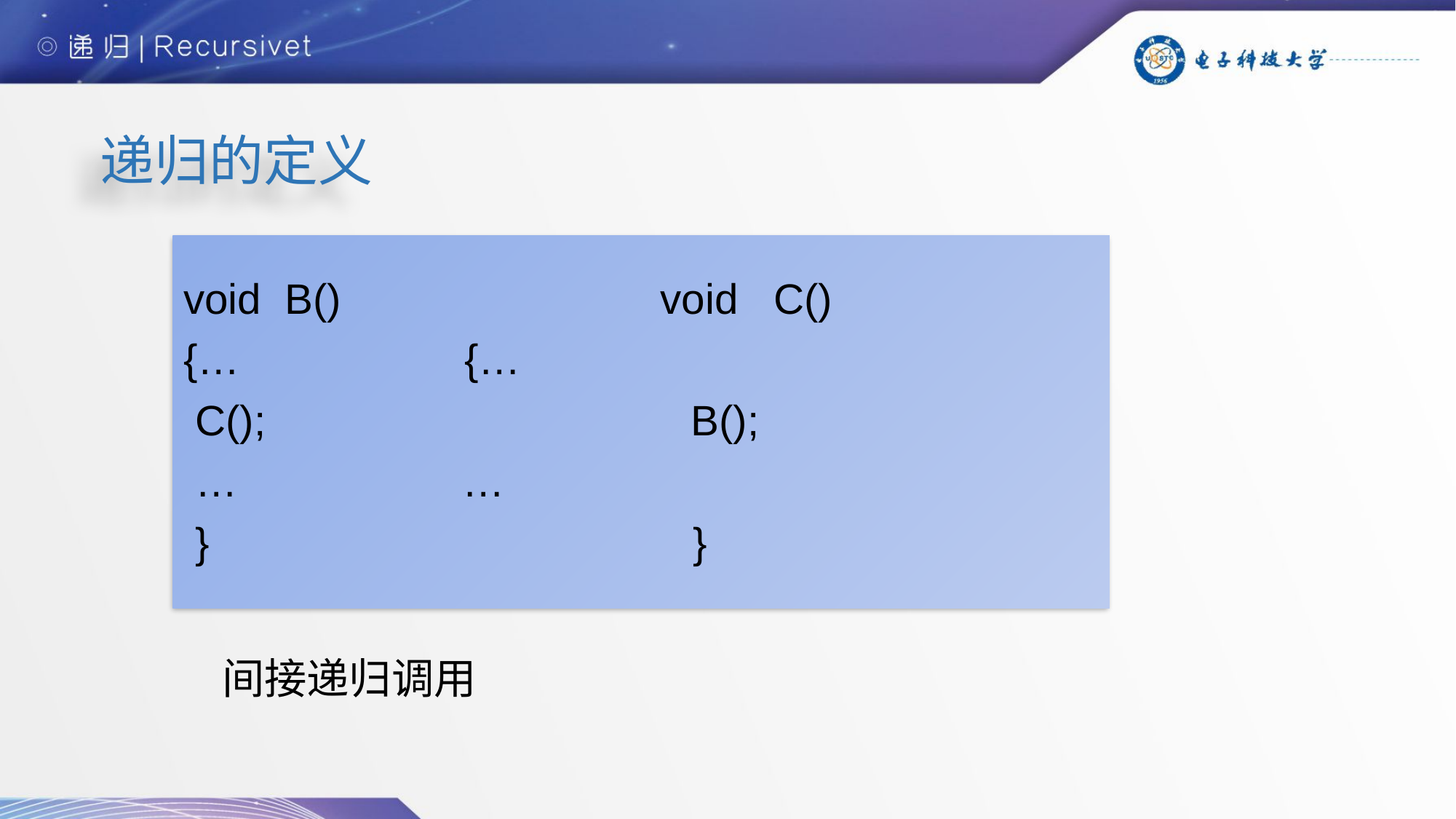

# 递归的定义
void  B()                           void   C()
{…                   {…
 C();                                    B();
 …                   …
 }                                         }
间接递归调用